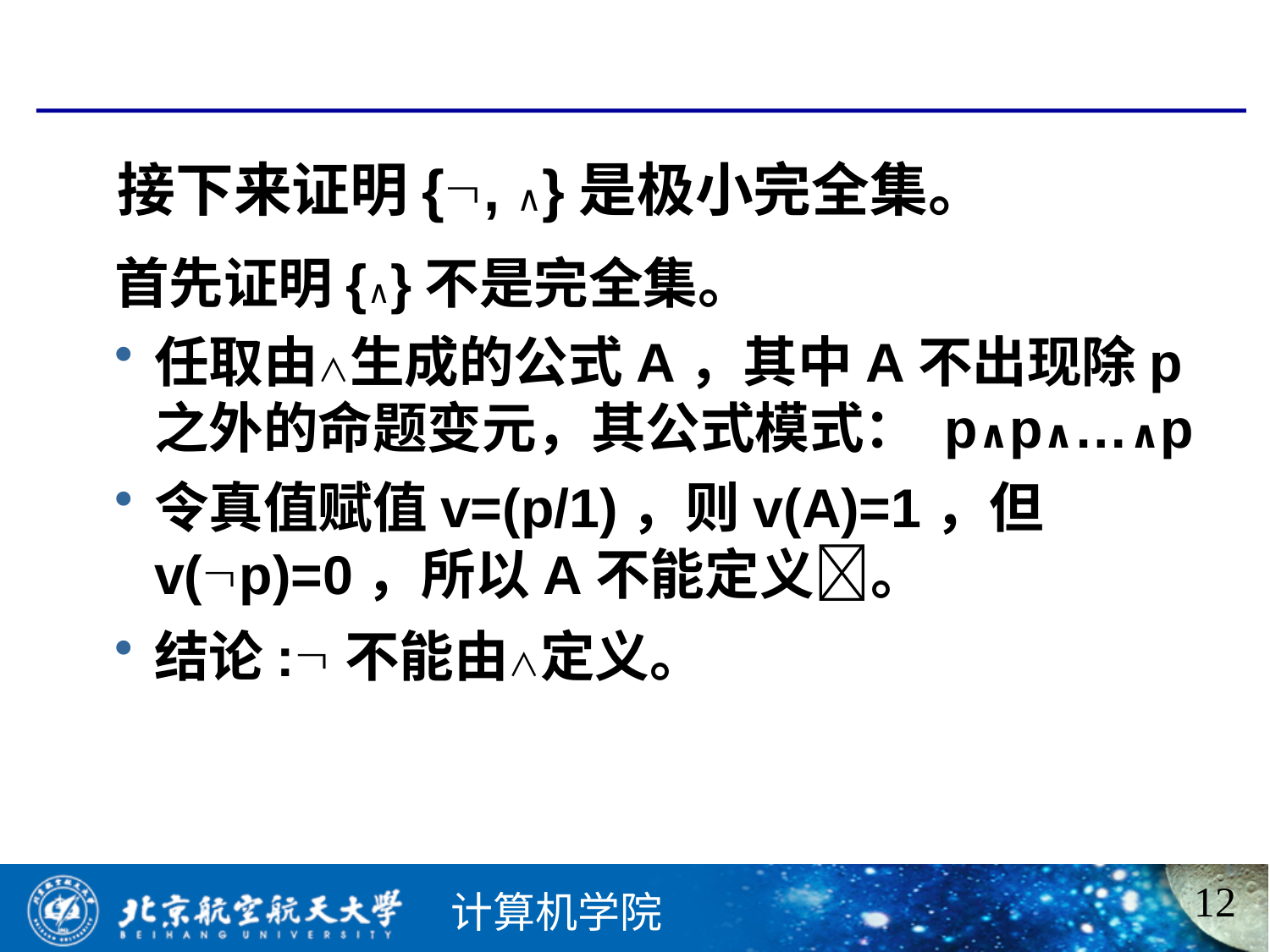

接下来证明{¬, ∧}是极小完全集。
首先证明{∧}不是完全集。
任取由∧生成的公式A，其中A不出现除p之外的命题变元，其公式模式： p∧p∧…∧p
令真值赋值v=(p/1)，则v(A)=1，但v(¬p)=0，所以A不能定义¬。
结论:¬不能由∧定义。